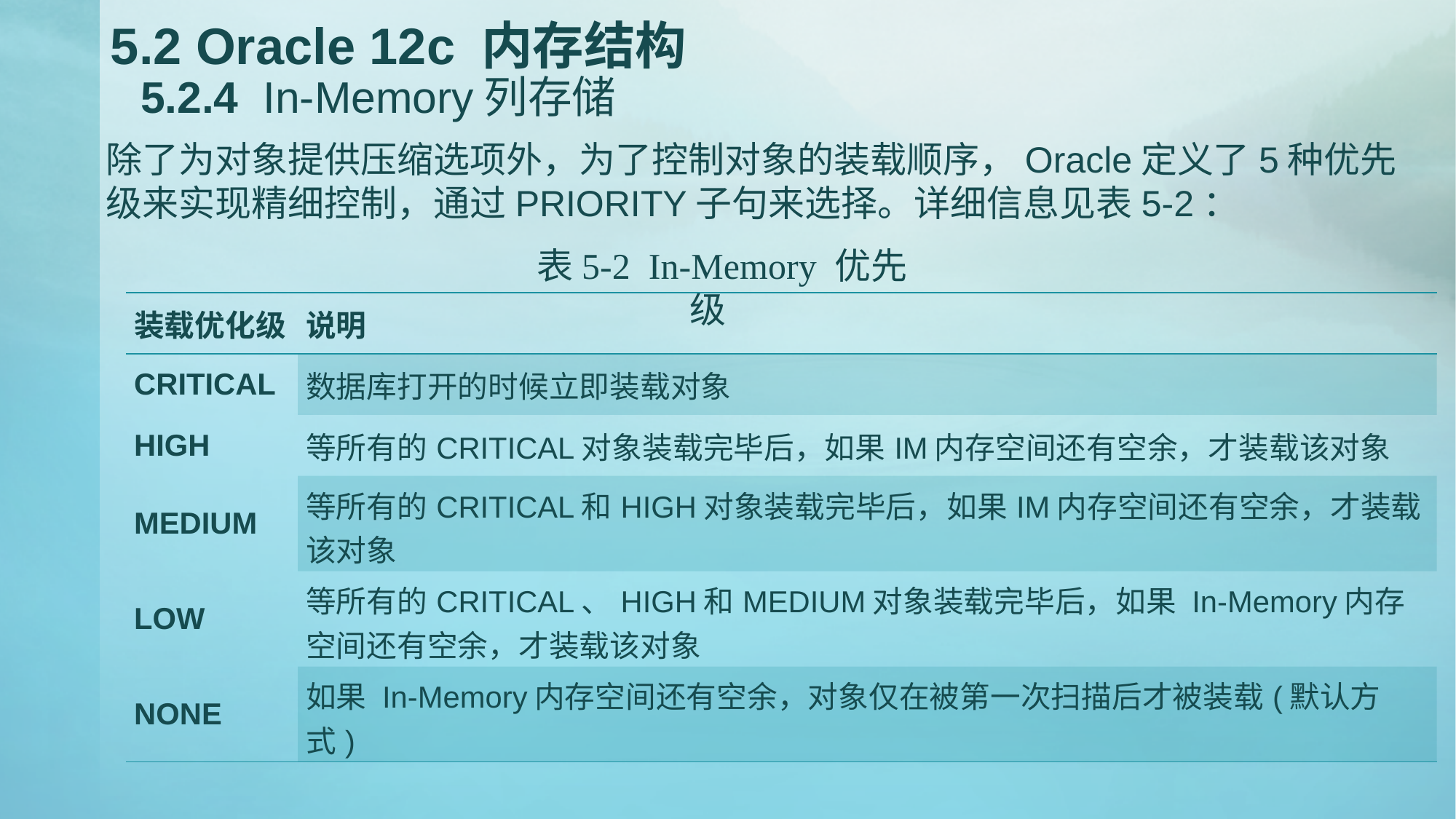

# 5.2 Oracle 12c 内存结构 5.2.4  In-Memory列存储
除了为对象提供压缩选项外，为了控制对象的装载顺序，Oracle定义了5种优先级来实现精细控制，通过PRIORITY子句来选择。详细信息见表5-2：
表5-2  In-Memory 优先级
| 装载优化级 | 说明 |
| --- | --- |
| CRITICAL | 数据库打开的时候立即装载对象 |
| HIGH | 等所有的CRITICAL对象装载完毕后，如果IM内存空间还有空余，才装载该对象 |
| MEDIUM | 等所有的CRITICAL和HIGH对象装载完毕后，如果IM内存空间还有空余，才装载该对象 |
| LOW | 等所有的CRITICAL、HIGH和MEDIUM对象装载完毕后，如果 In-Memory内存空间还有空余，才装载该对象 |
| NONE | 如果 In-Memory内存空间还有空余，对象仅在被第一次扫描后才被装载(默认方式) |